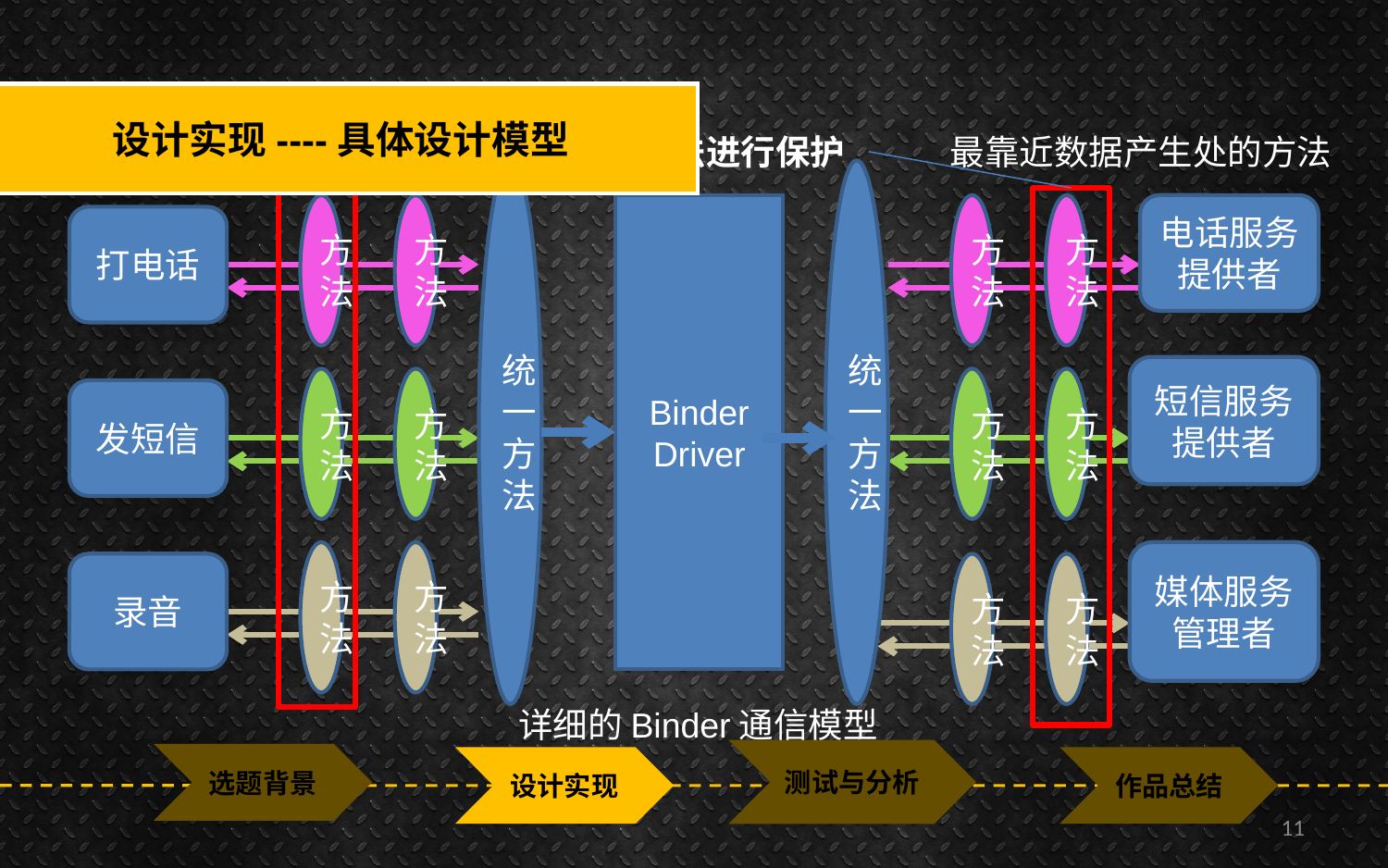

#
设计实现----具体设计模型
最靠近数据使用端的方法
对这些方法进行保护
最靠近数据产生处的方法
统一方法
统一方法
方法
方法
Binder
Driver
方法
方法
电话服务提供者
打电话
短信服务提供者
方法
方法
方法
方法
发短信
方法
方法
媒体服务管理者
录音
方法
方法
 	详细的Binder通信模型

测试与分析
选题背景
设计实现
作品总结

11